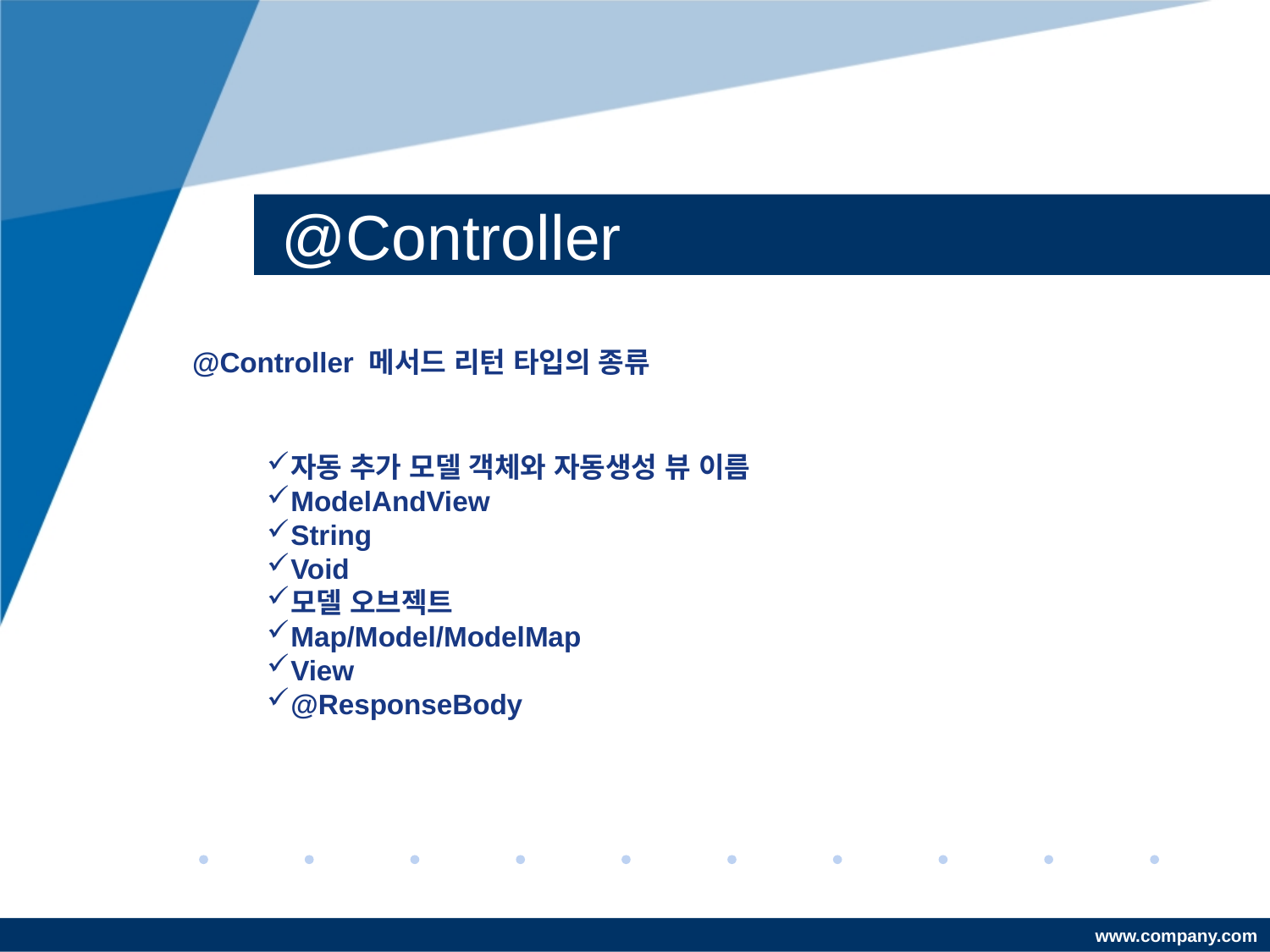

# @Controller
@Controller 메서드 리턴 타입의 종류
자동 추가 모델 객체와 자동생성 뷰 이름
ModelAndView
String
Void
모델 오브젝트
Map/Model/ModelMap
View
@ResponseBody